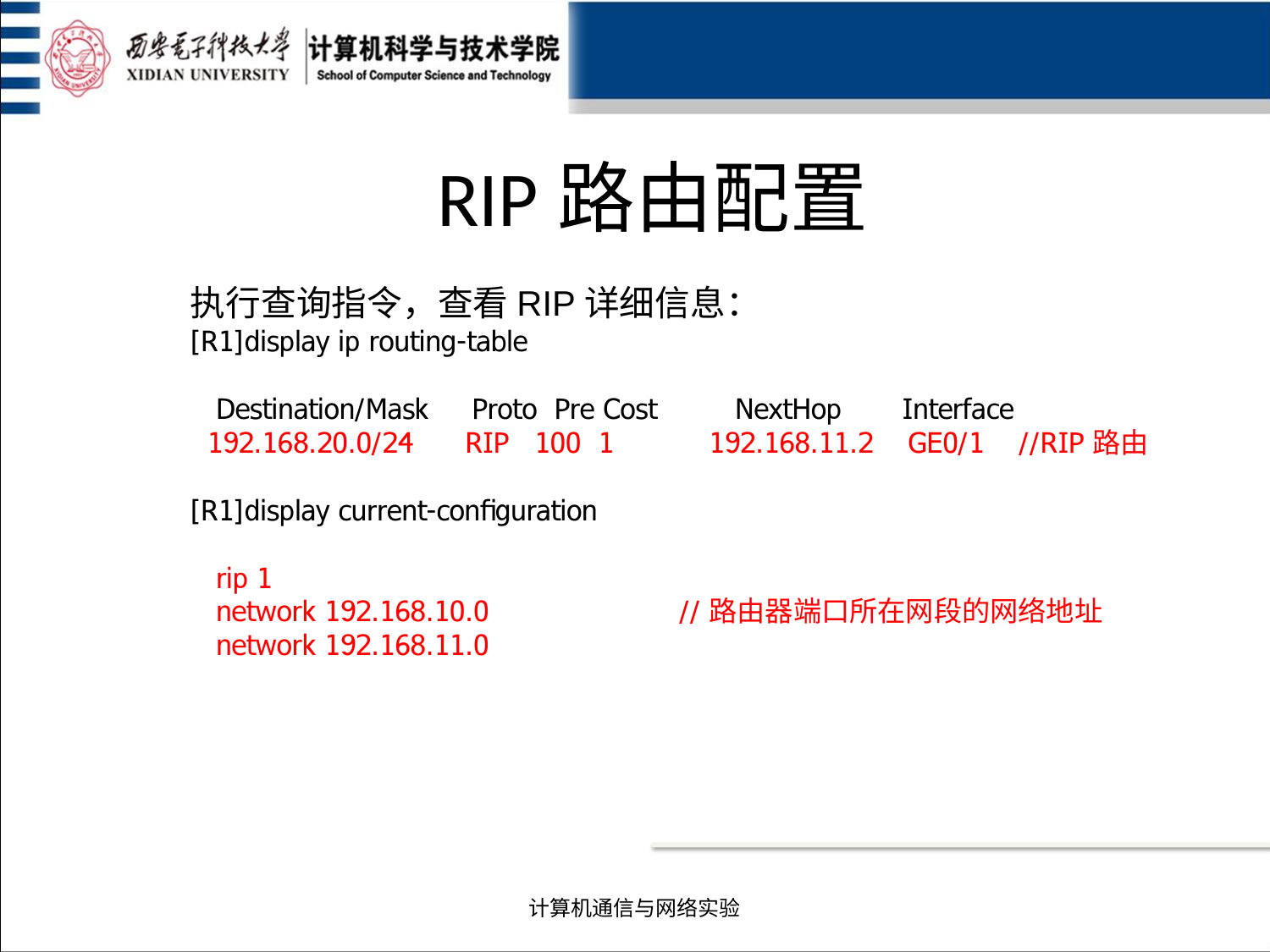

# RIP路由配置
执行查询指令，查看RIP详细信息：
[R1]display ip routing-table

   Destination/Mask     Proto  Pre Cost         NextHop       Interface
  192.168.20.0/24      RIP   100  1           192.168.11.2    GE0/1    //RIP路由

[R1]display current-configuration

   rip 1
   network 192.168.10.0                      //路由器端口所在网段的网络地址
   network 192.168.11.0

计算机通信与网络实验